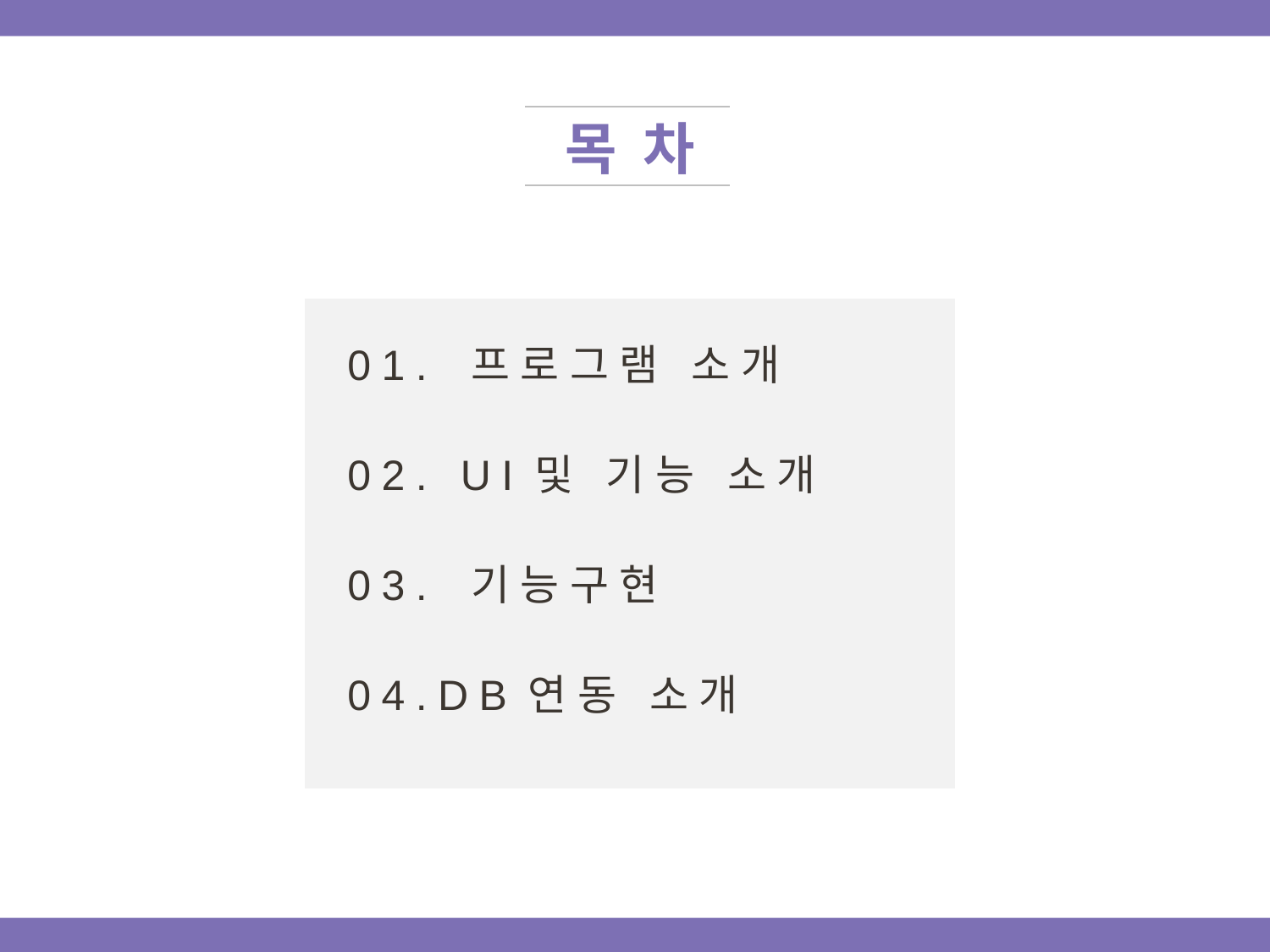

목   차

01. 프로그램 소개
02. UI및 기능 소개
03. 기능구현
04.DB연동 소개